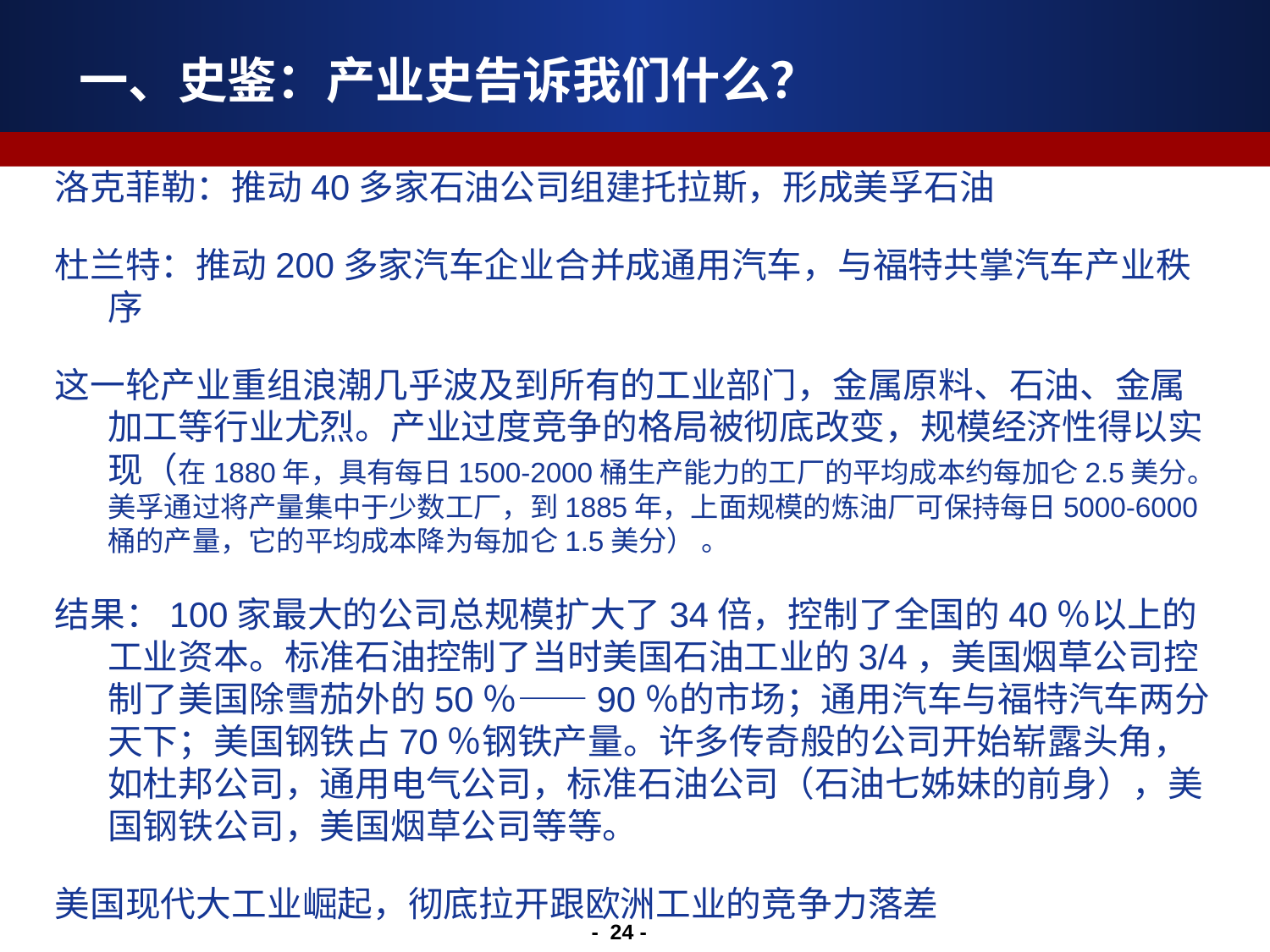

24
# 一、史鉴：产业史告诉我们什么？
洛克菲勒：推动40多家石油公司组建托拉斯，形成美孚石油
杜兰特：推动200多家汽车企业合并成通用汽车，与福特共掌汽车产业秩序
这一轮产业重组浪潮几乎波及到所有的工业部门，金属原料、石油、金属加工等行业尤烈。产业过度竞争的格局被彻底改变，规模经济性得以实现（在1880年，具有每日1500-2000桶生产能力的工厂的平均成本约每加仑2.5美分。美孚通过将产量集中于少数工厂，到1885年，上面规模的炼油厂可保持每日5000-6000桶的产量，它的平均成本降为每加仑1.5美分） 。
结果：100家最大的公司总规模扩大了34倍，控制了全国的40％以上的工业资本。标准石油控制了当时美国石油工业的3/4，美国烟草公司控制了美国除雪茄外的50％——90％的市场；通用汽车与福特汽车两分天下；美国钢铁占70％钢铁产量。许多传奇般的公司开始崭露头角，如杜邦公司，通用电气公司，标准石油公司（石油七姊妹的前身），美国钢铁公司，美国烟草公司等等。
美国现代大工业崛起，彻底拉开跟欧洲工业的竞争力落差